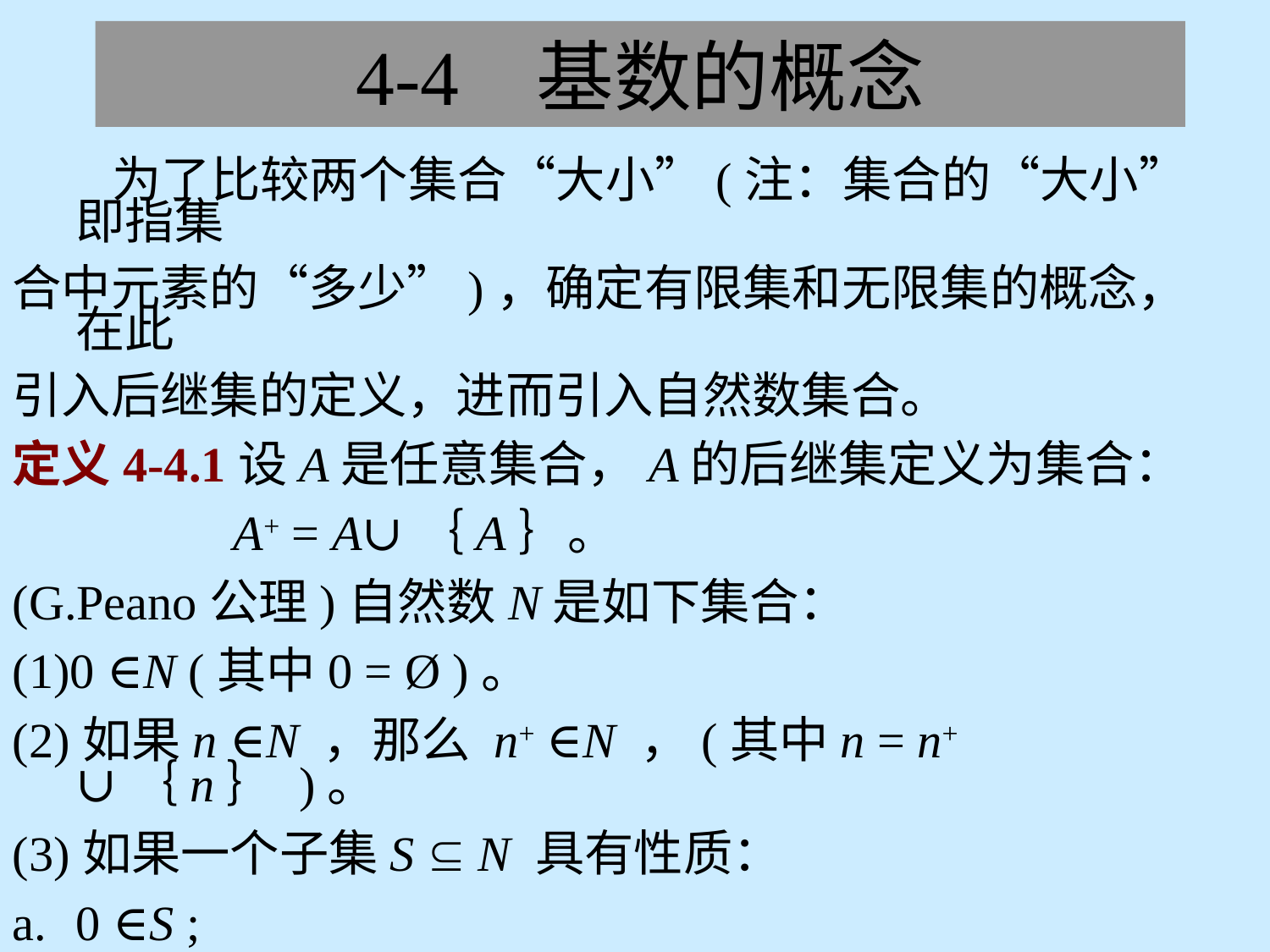

4-4   基数的概念
        为了比较两个集合“大小”(注：集合的“大小”即指集
合中元素的“多少”)，确定有限集和无限集的概念，在此
引入后继集的定义，进而引入自然数集合。
定义4-4.1设A是任意集合，A的后继集定义为集合：
                  A+ = A∪｛A｝。
(G.Peano公理)自然数N是如下集合：
(1)0 ∈N (其中0 = Ø )。
(2)如果n ∈N ，那么 n+ ∈N ，(其中n = n+ ∪｛n｝ )。
(3)如果一个子集S ⊆ N 具有性质：
0 ∈S ;
如果n ∈S ，有n+ ∈S ，则S = N  。